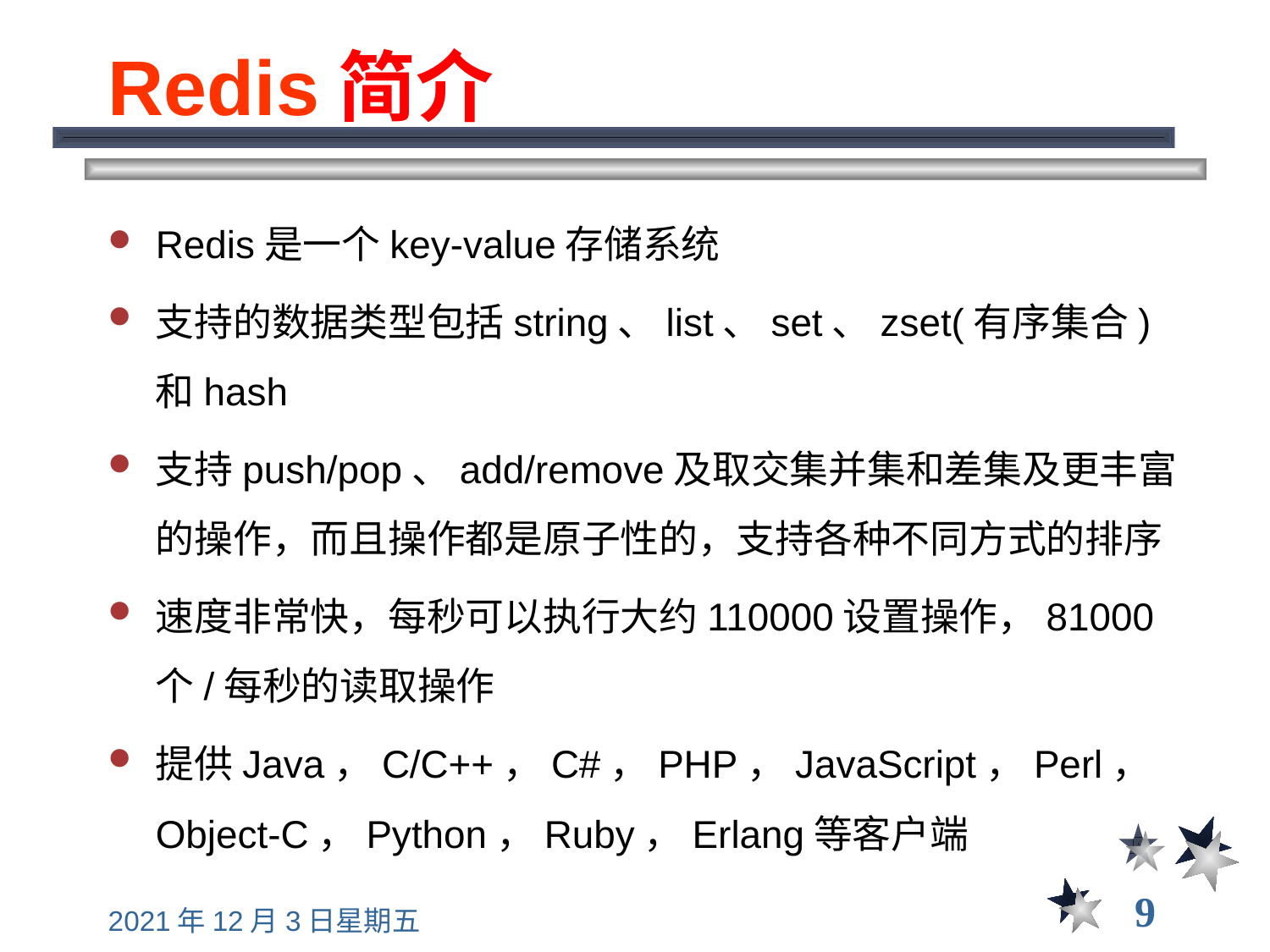

# Redis简介
Redis是一个key-value存储系统
支持的数据类型包括string、list、set、zset(有序集合)和hash
支持push/pop、add/remove及取交集并集和差集及更丰富的操作，而且操作都是原子性的，支持各种不同方式的排序
速度非常快，每秒可以执行大约110000设置操作，81000个/每秒的读取操作
提供Java，C/C++，C#，PHP，JavaScript，Perl，Object-C，Python，Ruby，Erlang等客户端
9
2021年12月3日星期五
大数据管理----前言